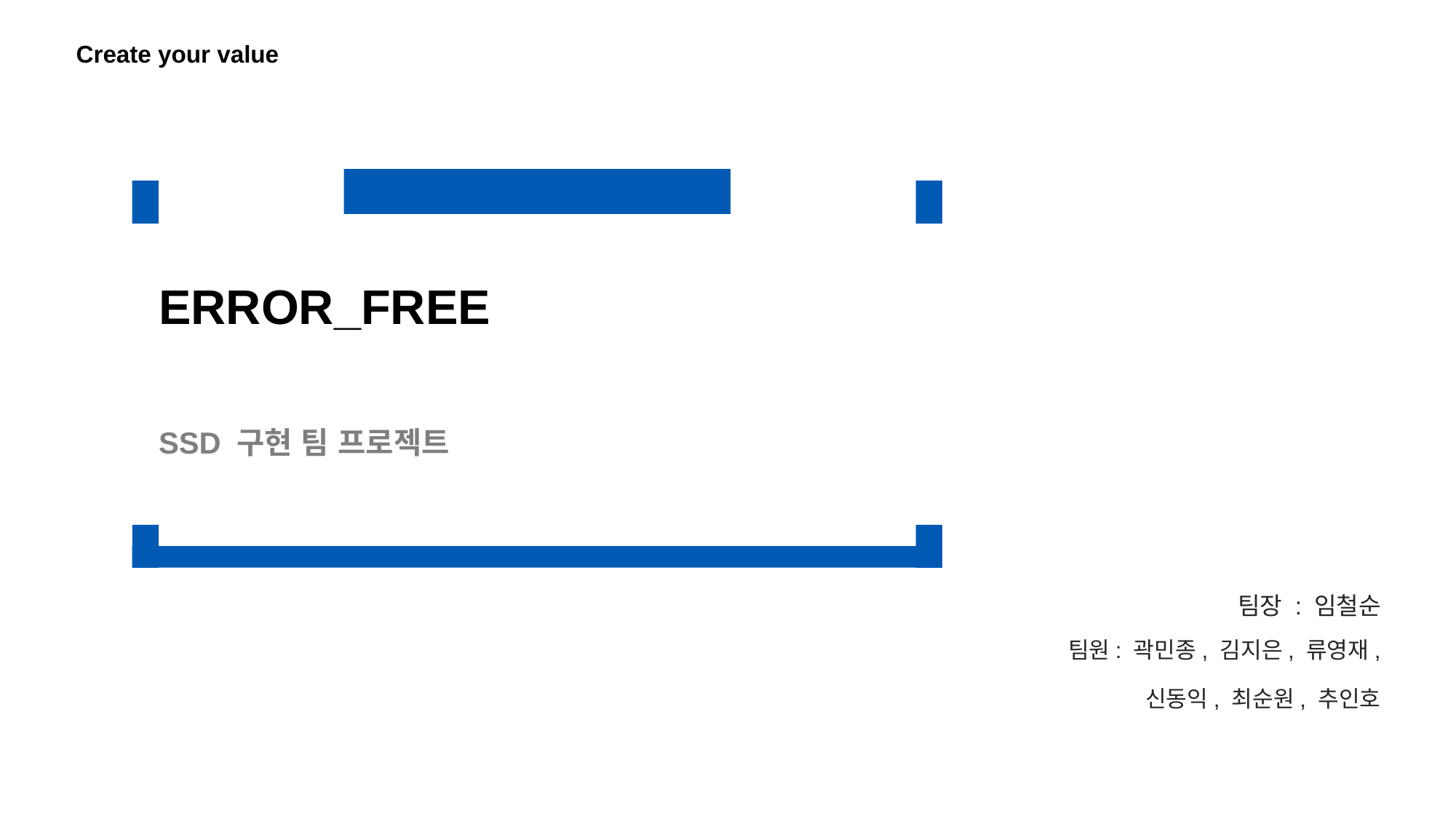

ERROR_FREE
SSD 구현 팀 프로젝트
팀장 : 임철순
팀원: 곽민종, 김지은, 류영재,
신동익, 최순원, 추인호